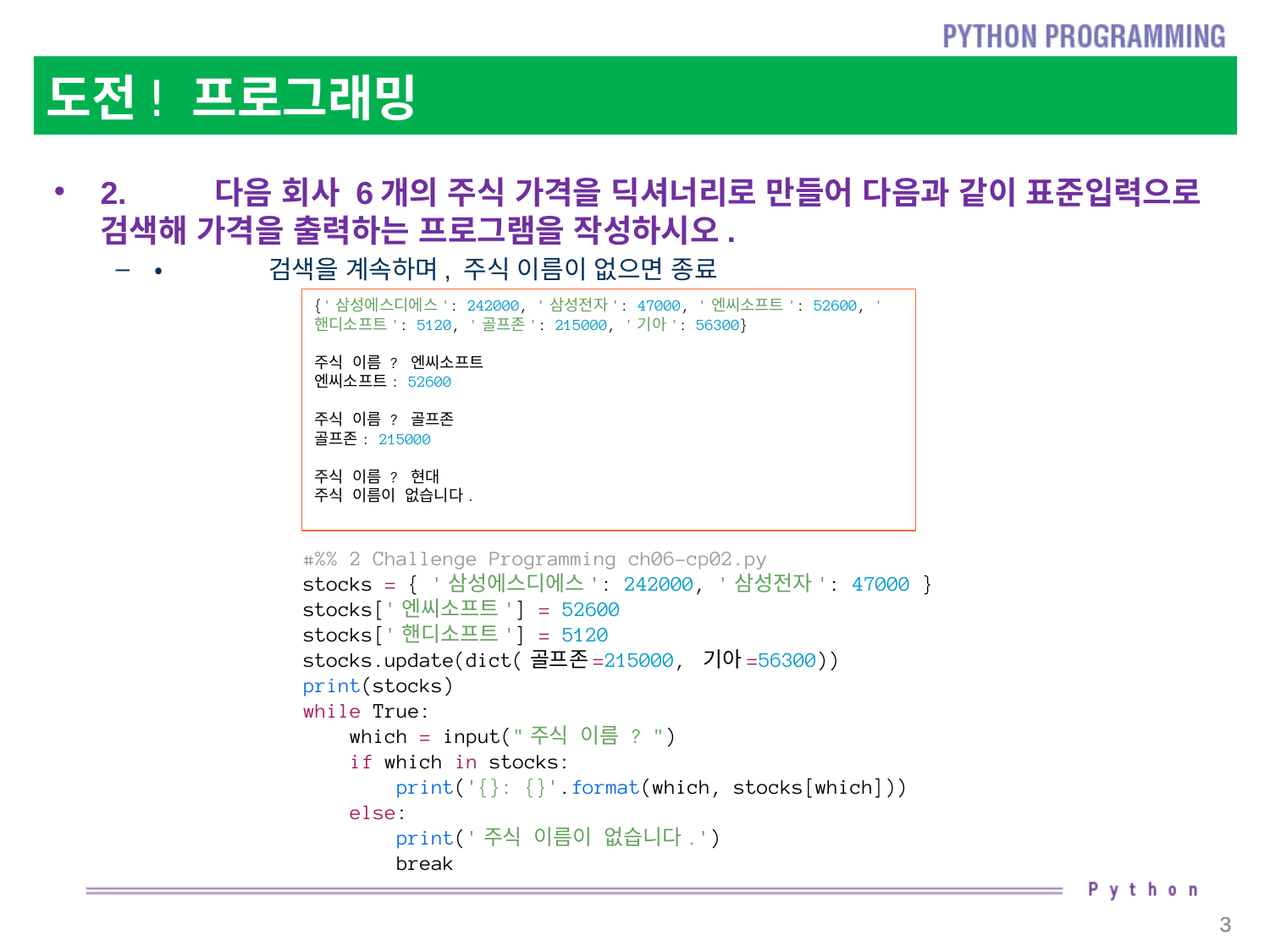

# 도전! 프로그래밍
2.	다음 회사 6개의 주식 가격을 딕셔너리로 만들어 다음과 같이 표준입력으로 검색해 가격을 출력하는 프로그램을 작성하시오.
•	검색을 계속하며, 주식 이름이 없으면 종료
{'삼성에스디에스': 242000, '삼성전자': 47000, '엔씨소프트': 52600, '핸디소프트': 5120, '골프존': 215000, '기아': 56300}

주식 이름 ? 엔씨소프트
엔씨소프트: 52600

주식 이름 ? 골프존
골프존: 215000

주식 이름 ? 현대
주식 이름이 없습니다.
#%% 2 Challenge Programming ch06-cp02.py
stocks = { '삼성에스디에스': 242000, '삼성전자': 47000 }
stocks['엔씨소프트'] = 52600
stocks['핸디소프트'] = 5120
stocks.update(dict(골프존=215000, 기아=56300))
print(stocks)
while True:
    which = input("주식 이름 ? ")
    if which in stocks:
        print('{}: {}'.format(which, stocks[which]))
    else:
        print('주식 이름이 없습니다.')
        break
3